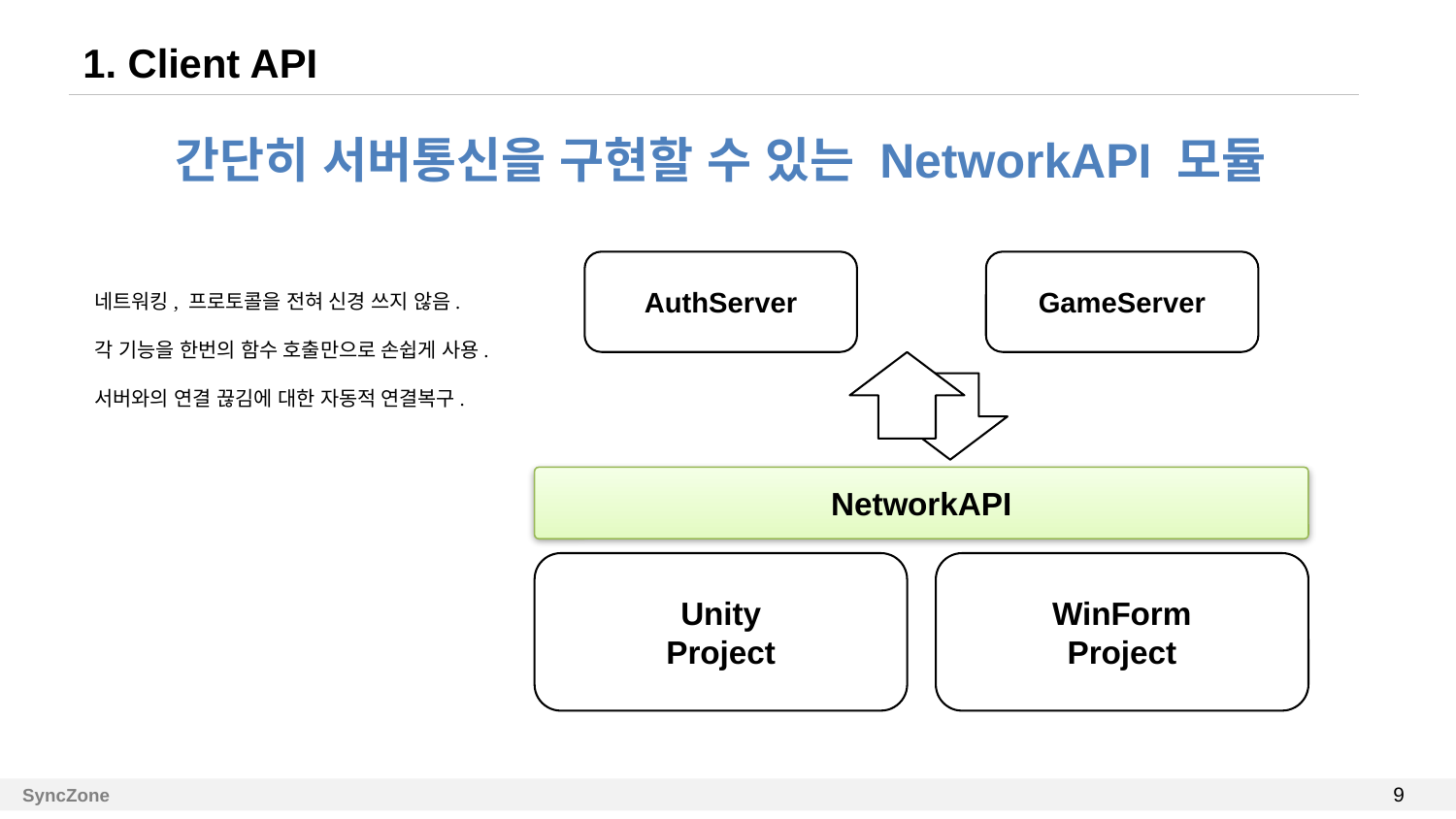

1. Client API
간단히 서버통신을 구현할 수 있는 NetworkAPI 모듈
AuthServer
GameServer
네트워킹, 프로토콜을 전혀 신경 쓰지 않음.

각 기능을 한번의 함수 호출만으로 손쉽게 사용.

서버와의 연결 끊김에 대한 자동적 연결복구.

NetworkAPI
Unity
Project
WinForm
Project